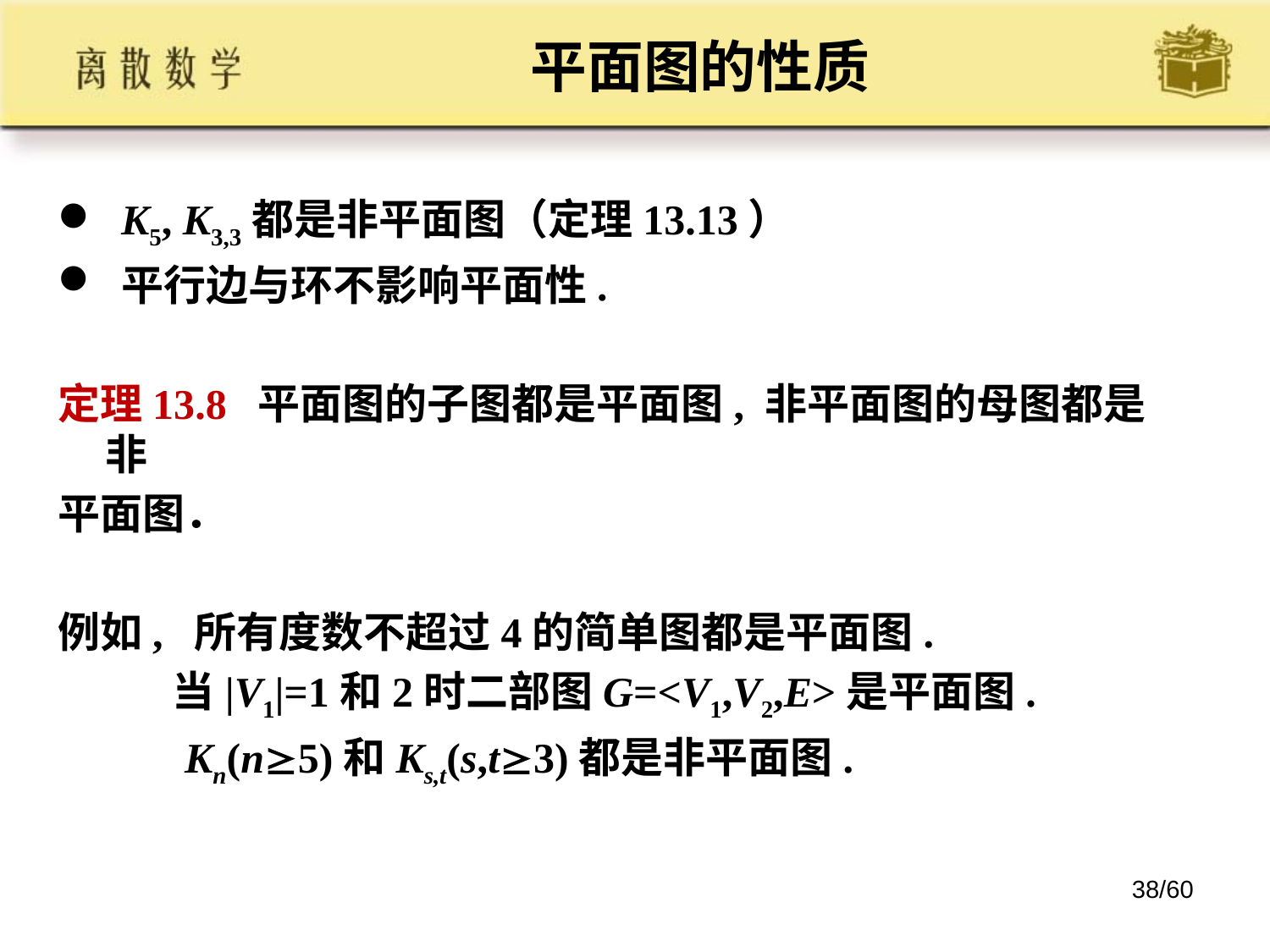

# 平面图的性质
K5, K3,3都是非平面图（定理13.13）
平行边与环不影响平面性.

定理13.8  平面图的子图都是平面图, 非平面图的母图都是非
平面图．

例如,  所有度数不超过4的简单图都是平面图.
           当|V1|=1和2时二部图G=<V1,V2,E>是平面图.
            Kn(n≥5)和Ks,t(s,t≥3)都是非平面图.
38/60